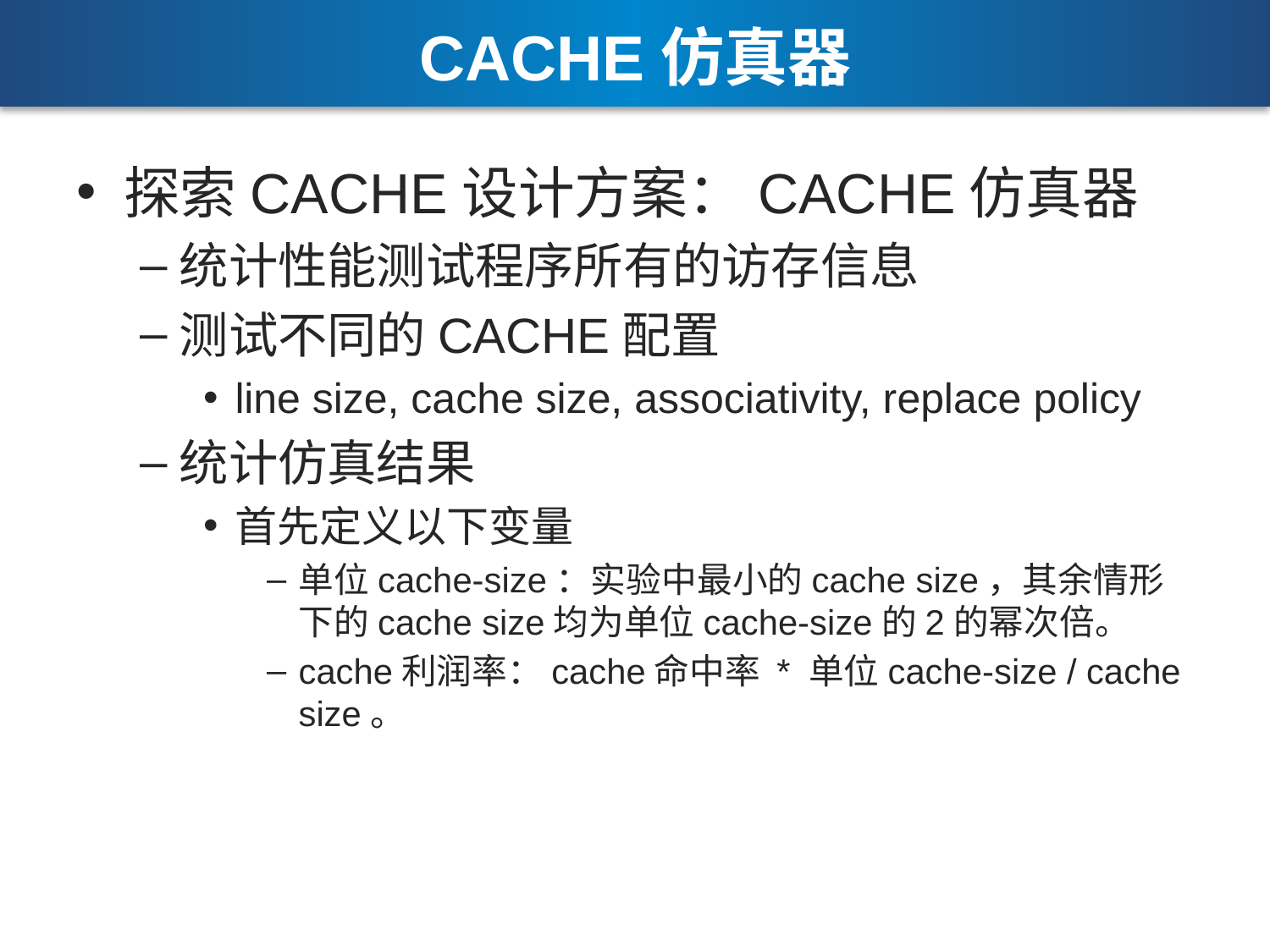

# CACHE仿真器
探索CACHE设计方案：CACHE仿真器
统计性能测试程序所有的访存信息
测试不同的CACHE配置
line size, cache size, associativity, replace policy
统计仿真结果
首先定义以下变量
单位cache-size：实验中最小的cache size，其余情形下的cache size均为单位cache-size的2的幂次倍。
cache利润率：cache命中率 * 单位cache-size / cache size。
5